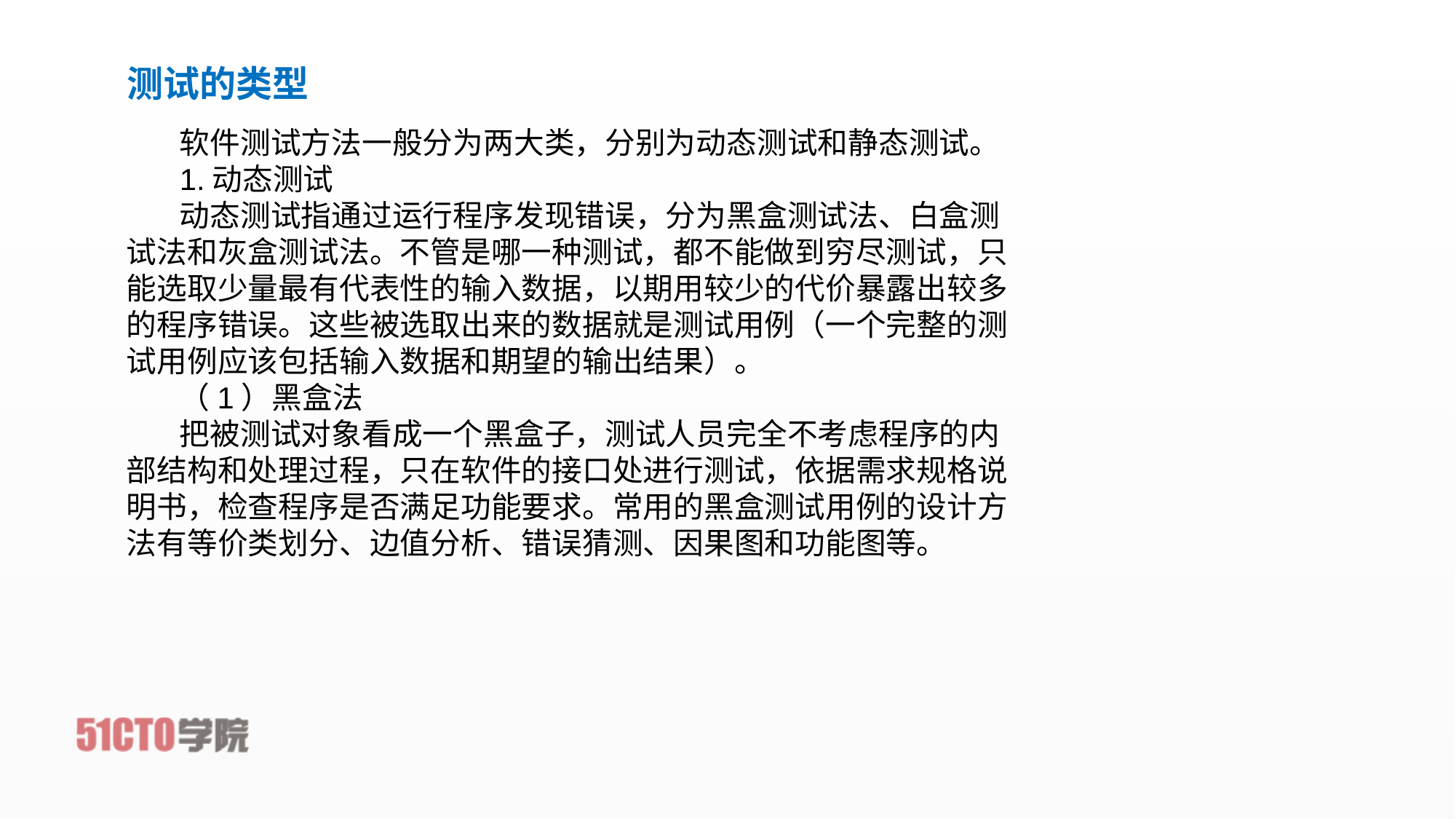

# 测试的类型
软件测试方法一般分为两大类，分别为动态测试和静态测试。
1.动态测试
动态测试指通过运行程序发现错误，分为黑盒测试法、白盒测试法和灰盒测试法。不管是哪一种测试，都不能做到穷尽测试，只能选取少量最有代表性的输入数据，以期用较少的代价暴露出较多的程序错误。这些被选取出来的数据就是测试用例（一个完整的测试用例应该包括输入数据和期望的输出结果）。
（1）黑盒法
把被测试对象看成一个黑盒子，测试人员完全不考虑程序的内部结构和处理过程，只在软件的接口处进行测试，依据需求规格说明书，检查程序是否满足功能要求。常用的黑盒测试用例的设计方法有等价类划分、边值分析、错误猜测、因果图和功能图等。